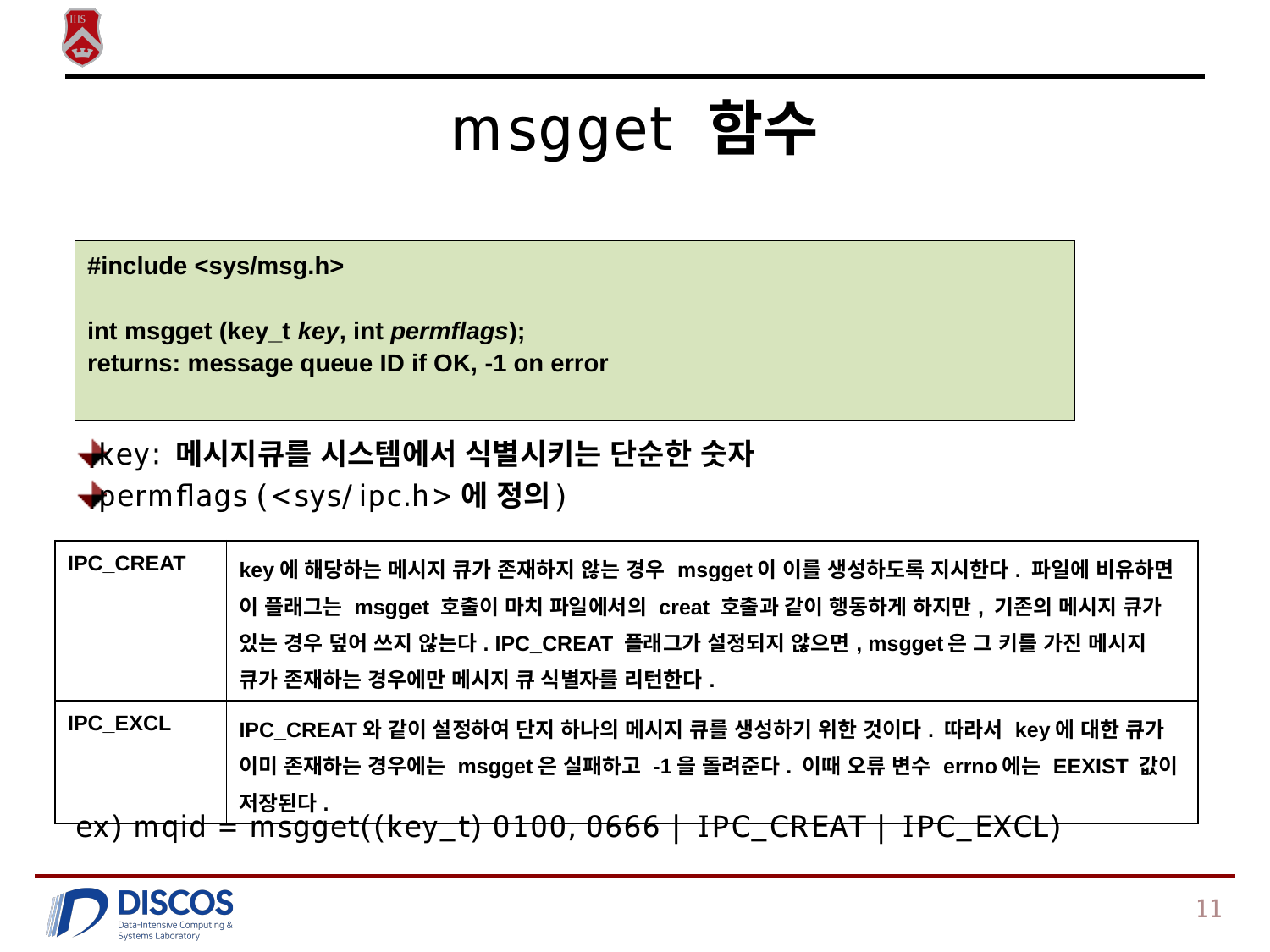

# msgget 함수

key: 메시지큐를 시스템에서 식별시키는 단순한 숫자
permflags (<sys/ipc.h>에 정의)

ex) mqid = msgget((key_t) 0100, 0666 | IPC_CREAT | IPC_EXCL)

#include <sys/msg.h>

int msgget (key_t key, int permflags);
returns: message queue ID if OK, -1 on error
| IPC\_CREAT | key에 해당하는 메시지 큐가 존재하지 않는 경우 msgget이 이를 생성하도록 지시한다. 파일에 비유하면 이 플래그는 msgget 호출이 마치 파일에서의 creat 호출과 같이 행동하게 하지만, 기존의 메시지 큐가 있는 경우 덮어 쓰지 않는다. IPC\_CREAT 플래그가 설정되지 않으면, msgget은 그 키를 가진 메시지 큐가 존재하는 경우에만 메시지 큐 식별자를 리턴한다. |
| --- | --- |
| IPC\_EXCL | IPC\_CREAT와 같이 설정하여 단지 하나의 메시지 큐를 생성하기 위한 것이다. 따라서 key에 대한 큐가 이미 존재하는 경우에는 msgget은 실패하고 -1을 돌려준다. 이때 오류 변수 errno에는 EEXIST 값이 저장된다. |
11